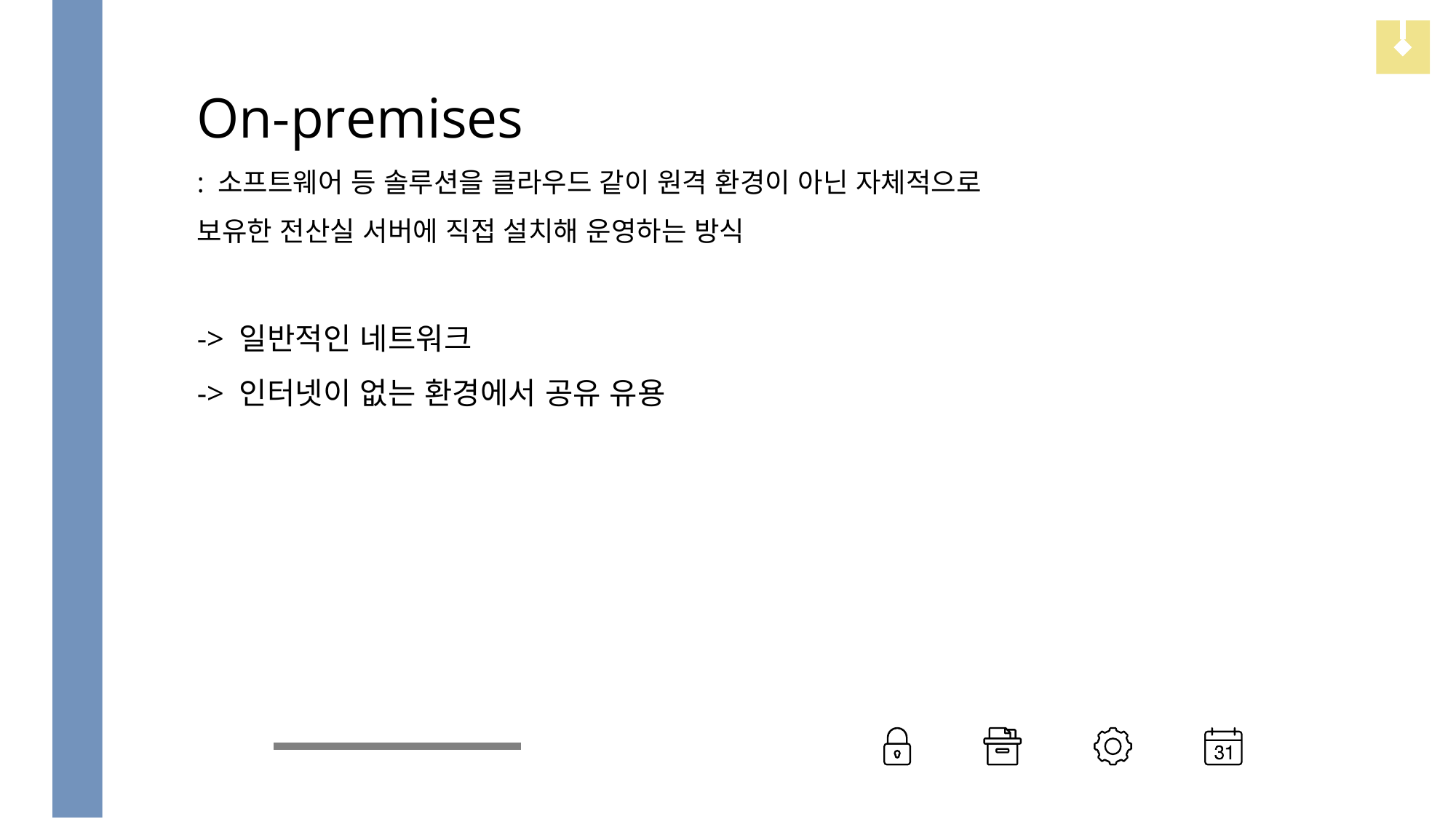

On-premises
: 소프트웨어 등 솔루션을 클라우드 같이 원격 환경이 아닌 자체적으로 보유한 전산실 서버에 직접 설치해 운영하는 방식

-> 일반적인 네트워크
-> 인터넷이 없는 환경에서 공유 유용